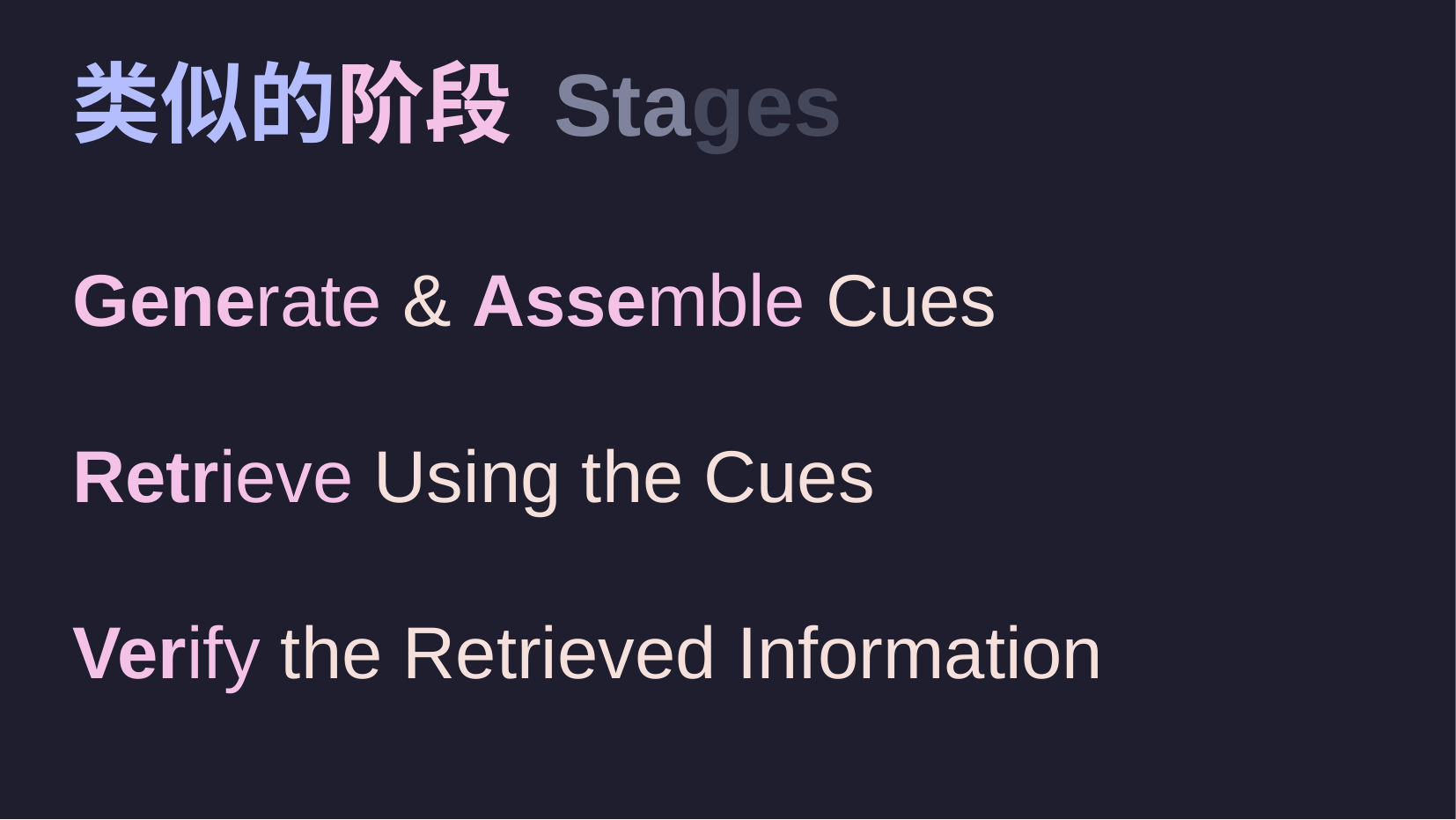

# 类似的阶段 Stages

Generate & Assemble Cues

Retrieve Using the Cues

Verify the Retrieved Information